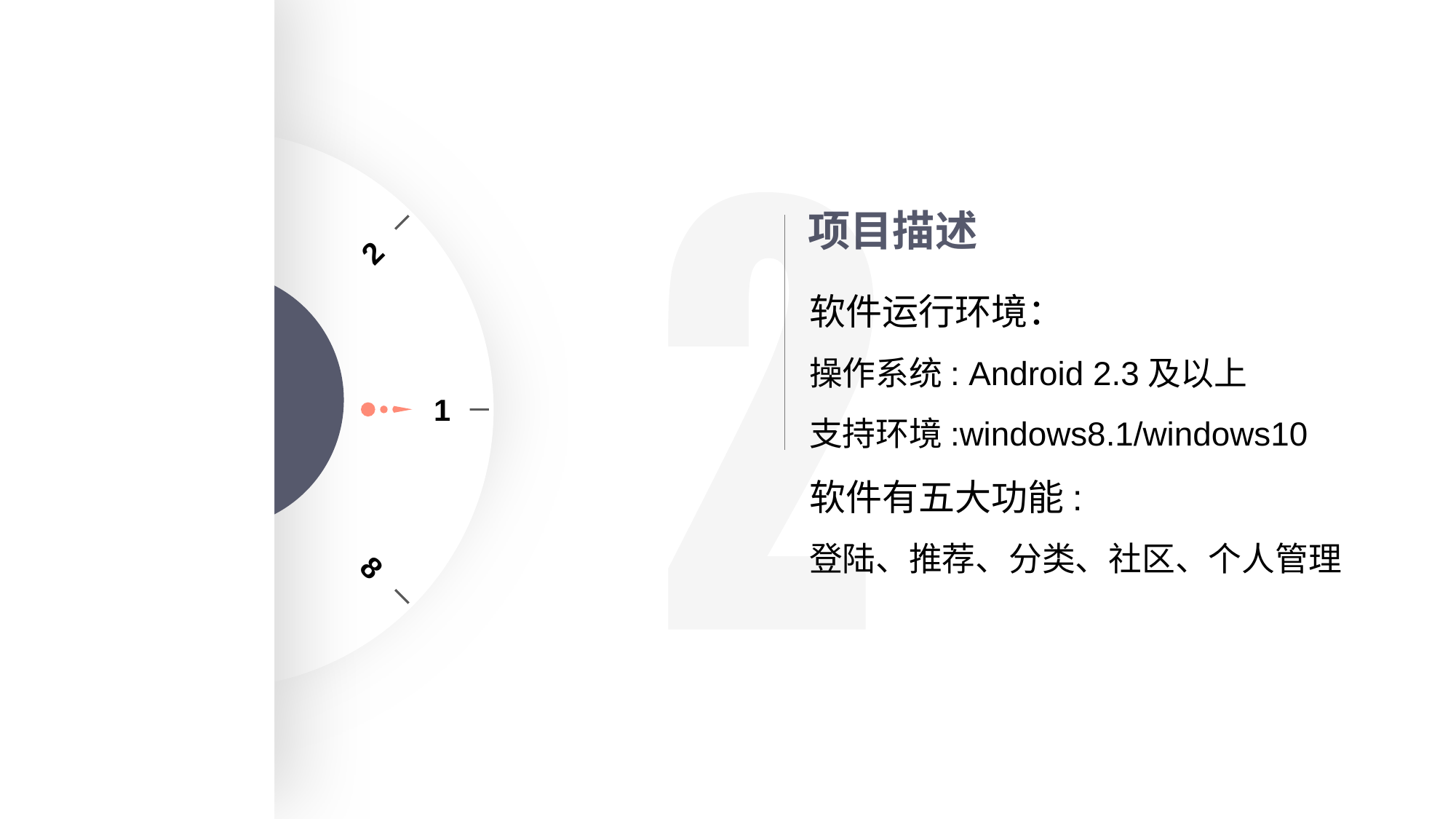

3
4
2
5
1
6
8
7

项目描述
软件运行环境：
操作系统: Android 2.3及以上
支持环境:windows8.1/windows10
软件有五大功能:
登陆、推荐、分类、社区、个人管理